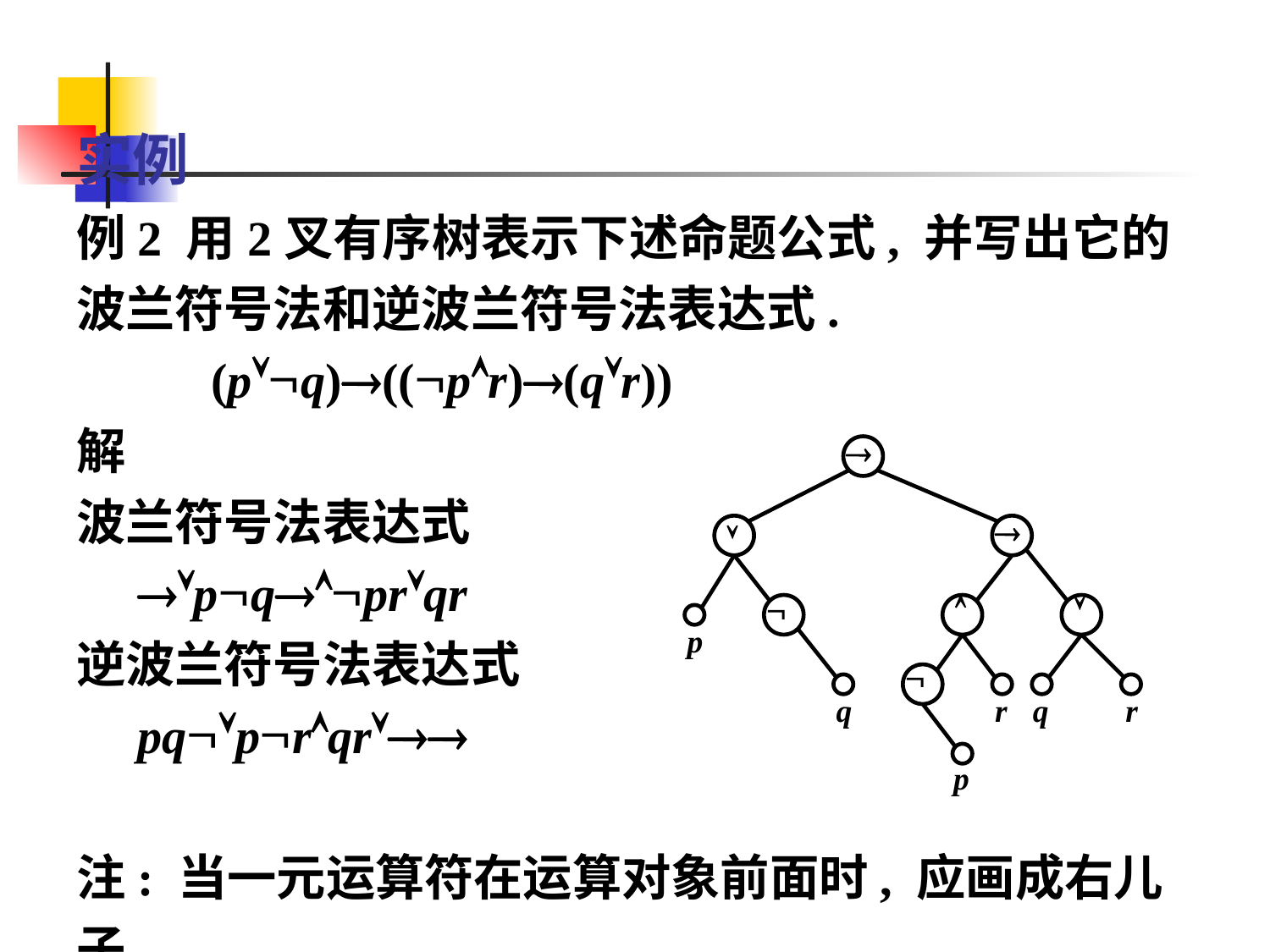

# 实例
例2 用2叉有序树表示下述命题公式, 并写出它的波兰符号法和逆波兰符号法表达式.
           (p∨¬q)→((¬p∧r)→(q∨r))
解
波兰符号法表达式
     →∨p¬q→∧¬pr∨qr
逆波兰符号法表达式
     pq¬∨p¬r∧qr∨→→

注: 当一元运算符在运算对象前面时, 应画成右儿子.
→

→
∨

∧
¬
∨

p
¬

q
r
q
r

p
45